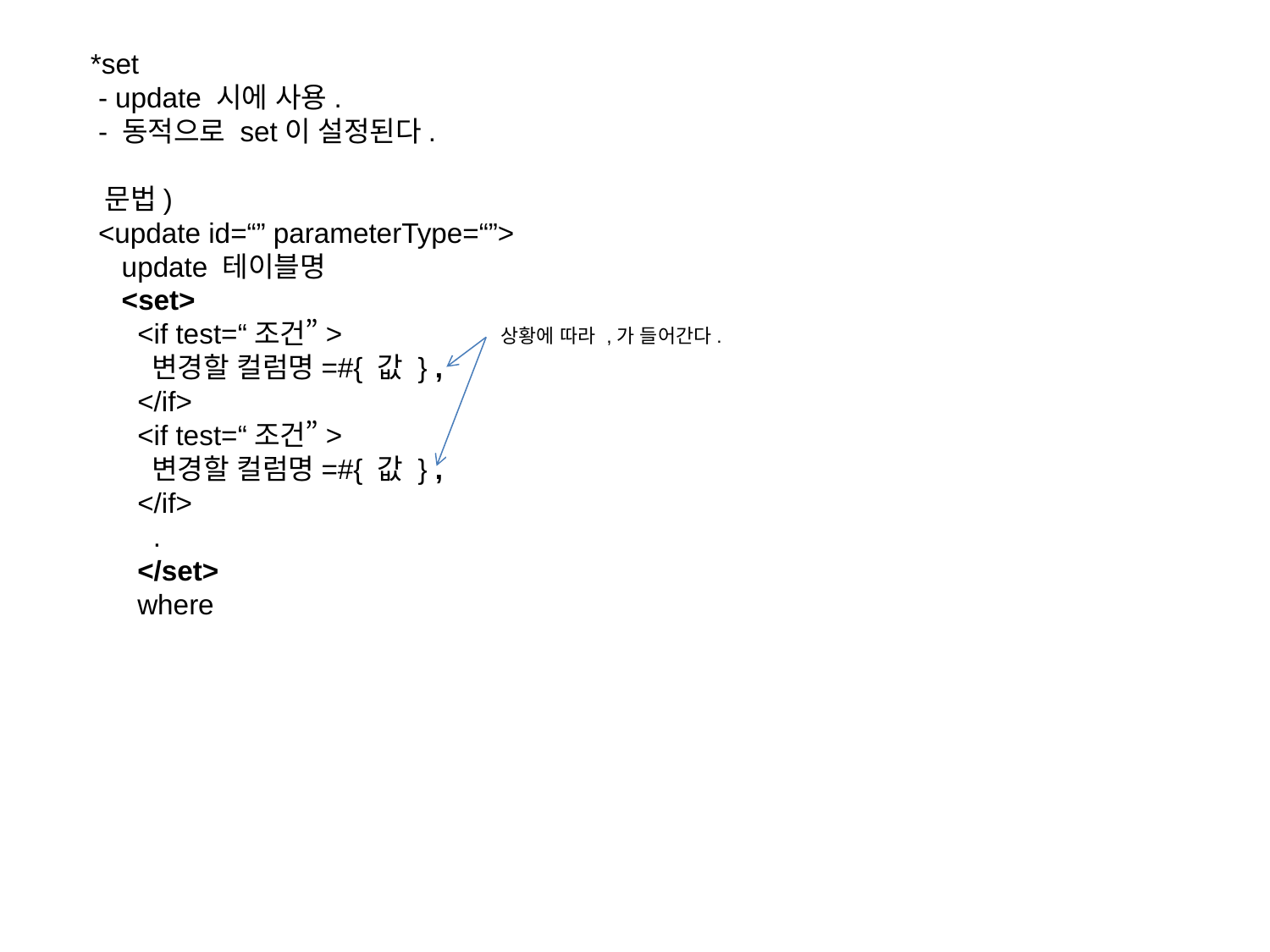

*set
 - update 시에 사용.
 - 동적으로 set이 설정된다.

 문법)
 <update id=“” parameterType=“”>
    update 테이블명
    <set>
      <if test=“조건”>
       변경할 컬럼명=#{ 값 } ,
      </if>
      <if test=“조건”>
       변경할 컬럼명=#{ 값 } ,
      </if>
        .
      </set>
      where
상황에 따라 ,가 들어간다.